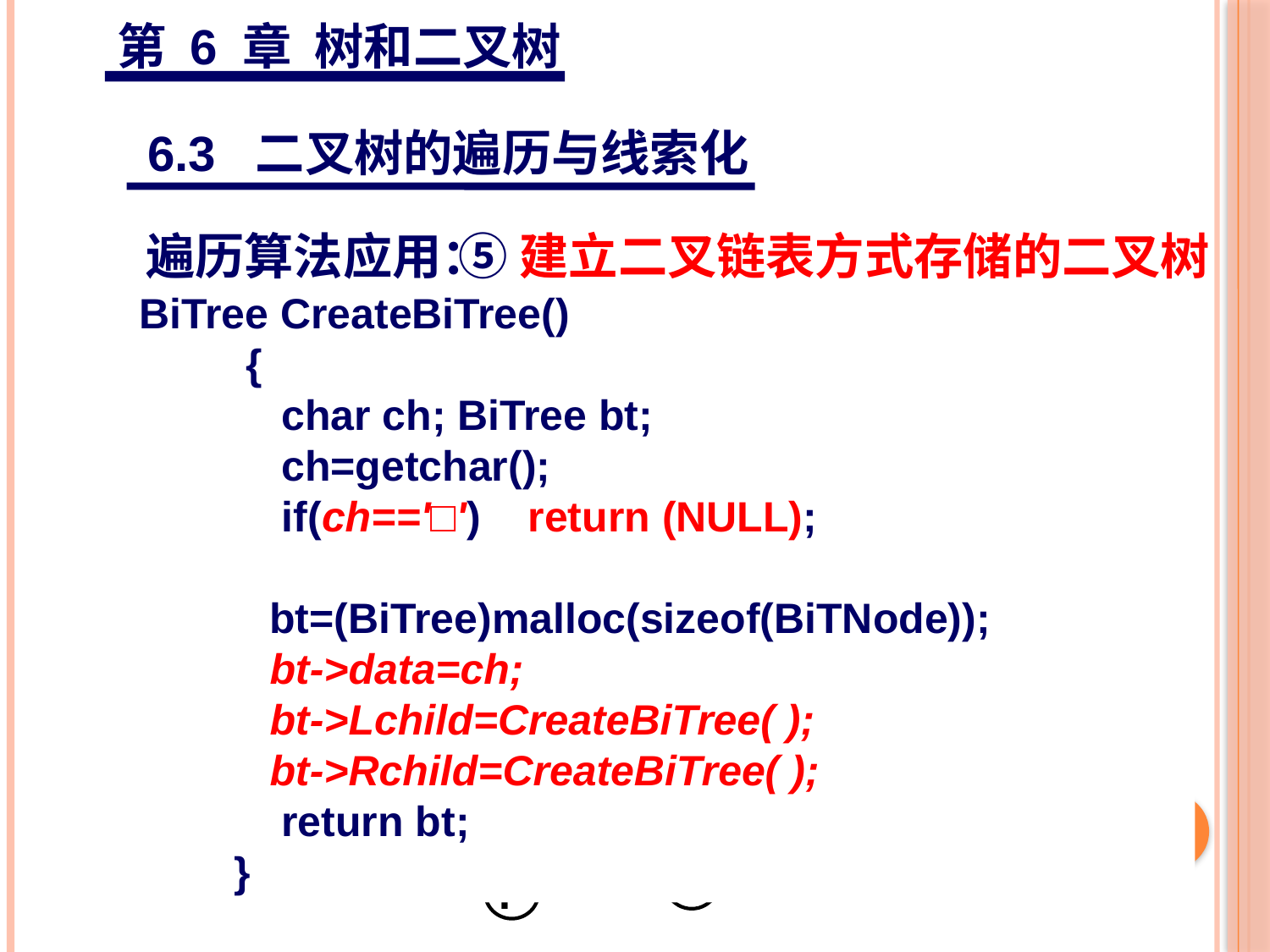

第 6 章  树和二叉树

6.3  二叉树的遍历与线索化

遍历算法应用：
⑤建立二叉链表方式存储的二叉树
 BiTree CreateBiTree()
          {
             char ch; BiTree bt;
             ch=getchar();
             if(ch=='□')    return (NULL);

            bt=(BiTree)malloc(sizeof(BiTNode));
            bt->data=ch;
            bt->Lchild=CreateBiTree( );
            bt->Rchild=CreateBiTree( );
             return bt;
         }
给定一棵二叉树，可以得到它的遍历序列；反过来，
给定一个遍历序列，也可以创建相应的二叉链表。
在这里所说的遍历序列是一种“扩展的遍历序列”，
通常用特定的元素表示空子树。
例如.扩展先序序列：AB□DF□□G□□C□E□H□□
A

C
B

D
E
45

H
G
F